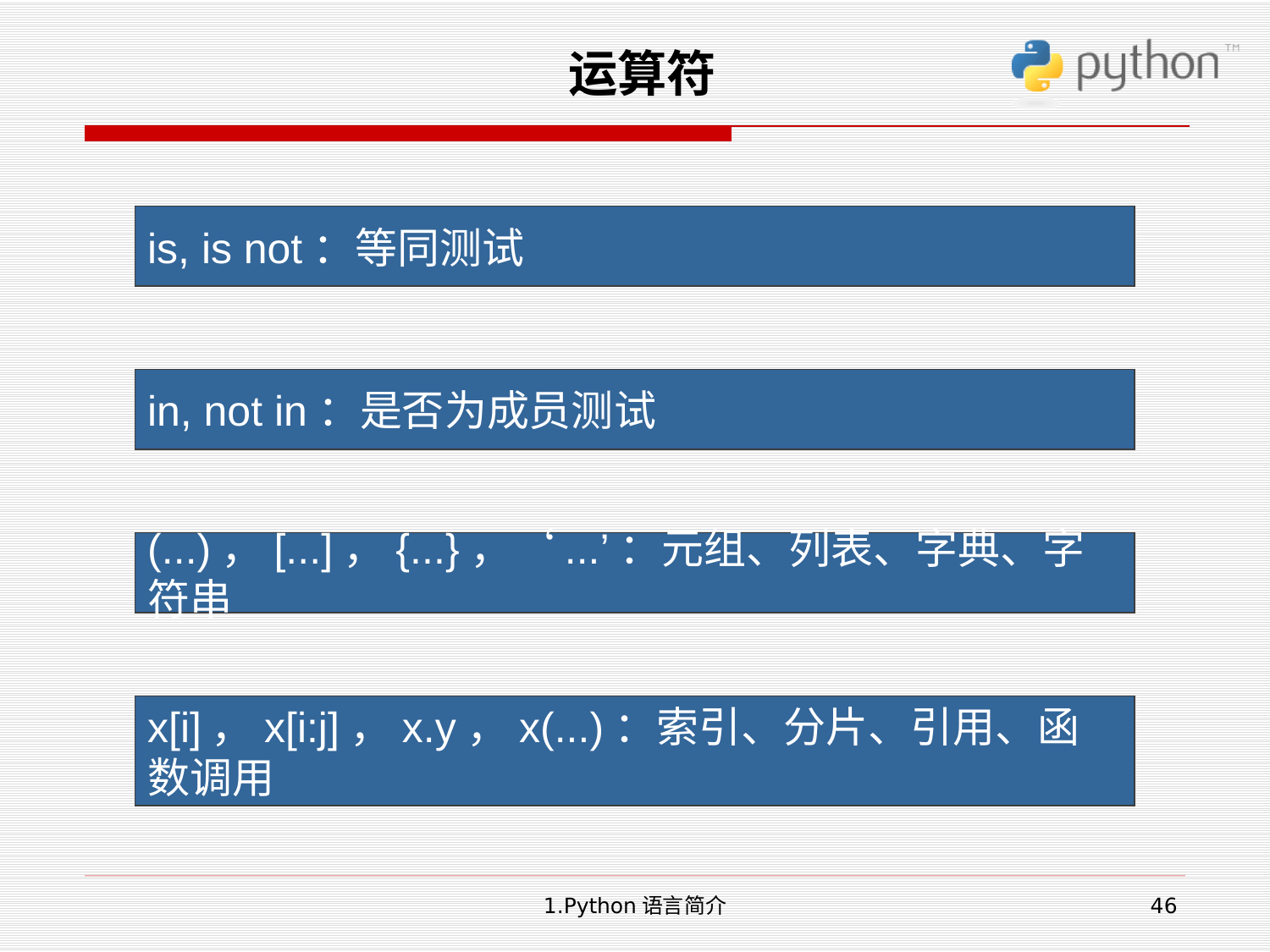

运算符
is, is not：等同测试
in, not in：是否为成员测试
(...)，[...]，{...}，‘...’：元组、列表、字典、字符串
x[i]，x[i:j]，x.y，x(...)：索引、分片、引用、函数调用
1.Python语言简介
46